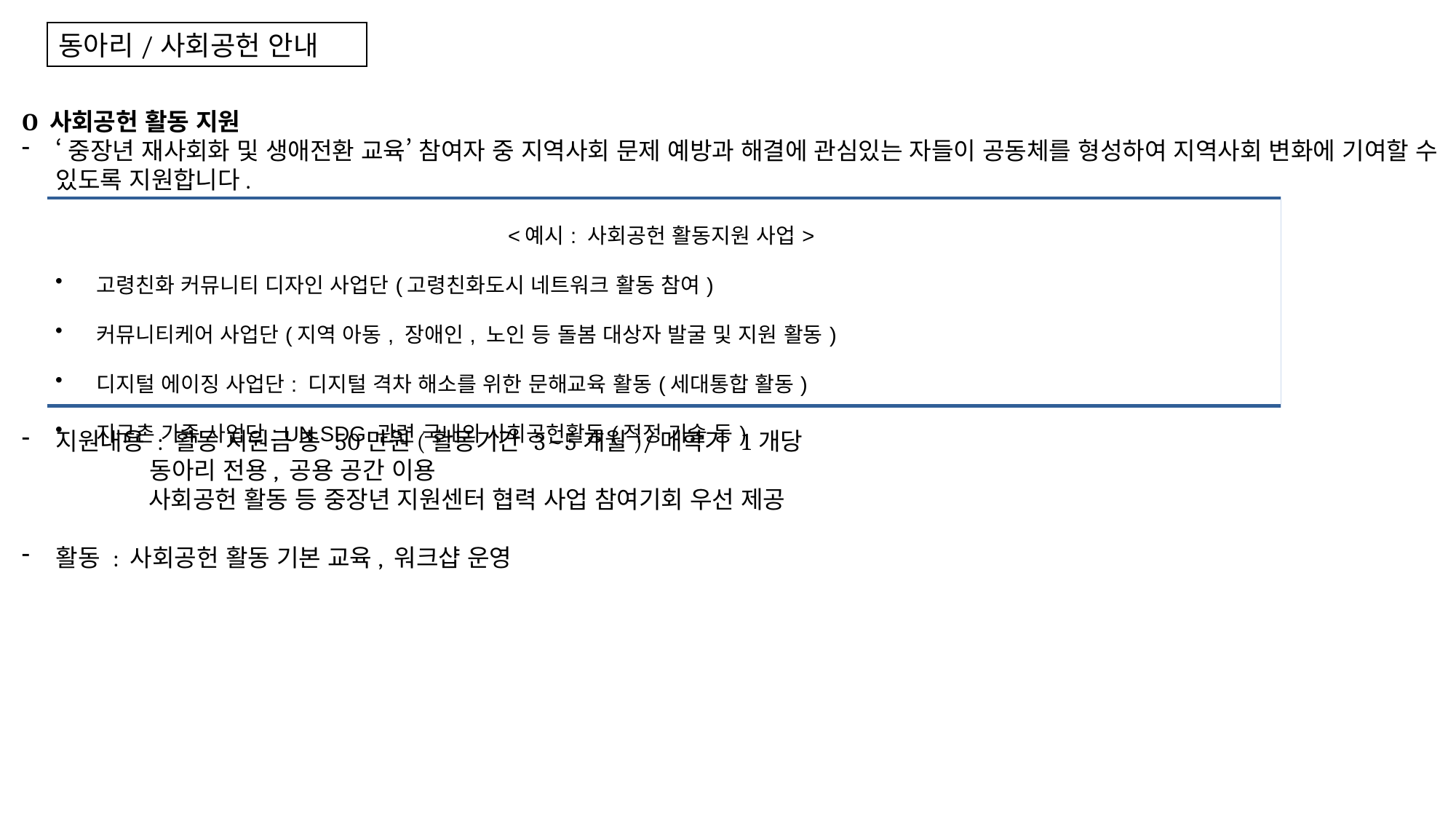

동아리/사회공헌 안내
O 사회공헌 활동 지원
‘중장년 재사회화 및 생애전환 교육’ 참여자 중 지역사회 문제 예방과 해결에 관심있는 자들이 공동체를 형성하여 지역사회 변화에 기여할 수 있도록 지원합니다.

지원내용 : 활동 지원금 총 50만원(활동기간 3~5개월)/매학기 1개당
              동아리 전용, 공용 공간 이용
                  사회공헌 활동 등 중장년 지원센터 협력 사업 참여기회 우선 제공

활동 : 사회공헌 활동 기본 교육, 워크샵 운영
| <예시: 사회공헌 활동지원 사업> 고령친화 커뮤니티 디자인 사업단(고령친화도시 네트워크 활동 참여) 커뮤니티케어 사업단(지역 아동, 장애인, 노인 등 돌봄 대상자 발굴 및 지원 활동) 디지털 에이징 사업단: 디지털 격차 해소를 위한 문해교육 활동(세대통합 활동) 지구촌 가족 사업단: UN SDG 관련 국내외 사회공헌활동(적정 기술 등) |
| --- |